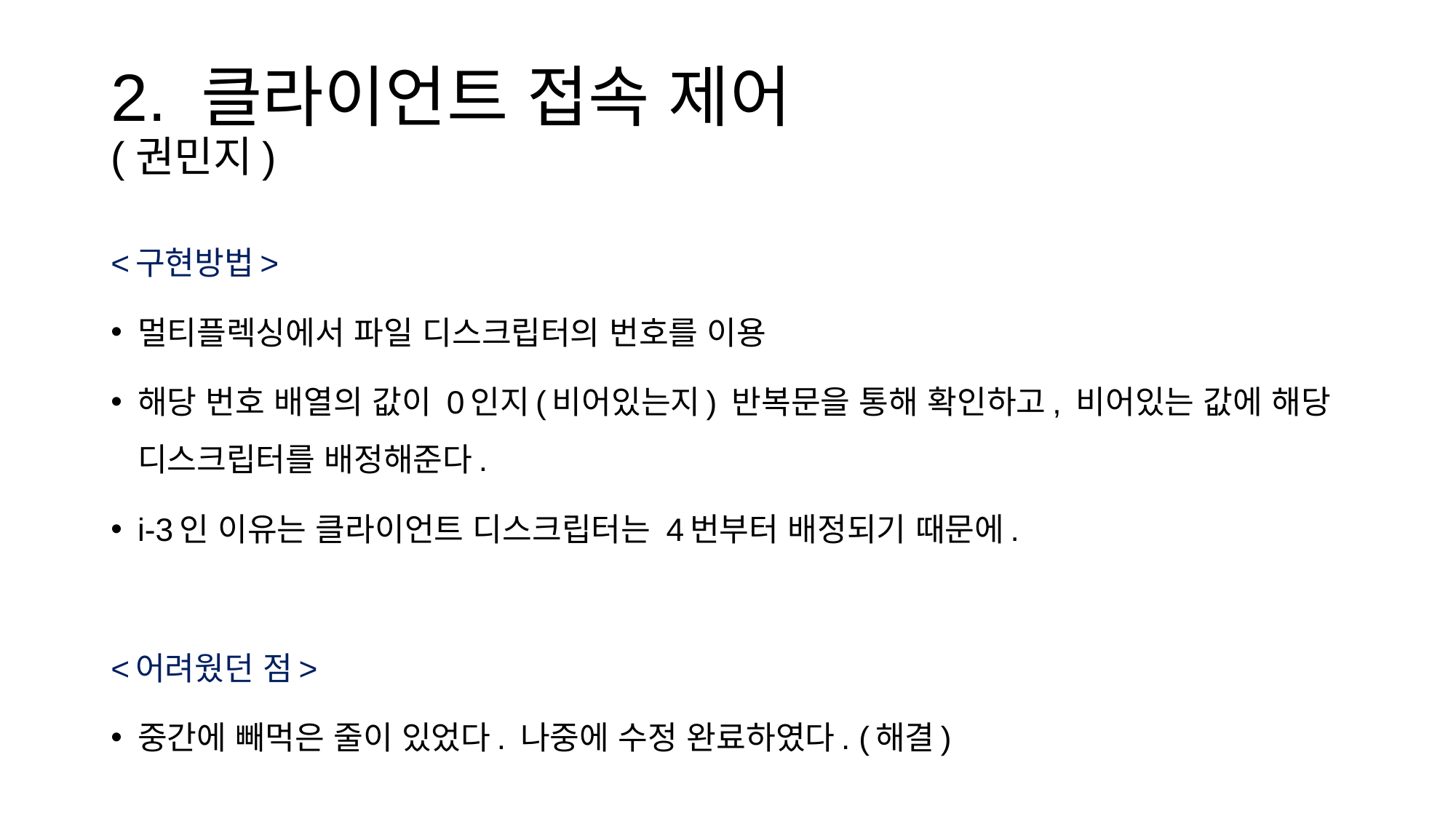

# 2. 클라이언트 접속 제어 (권민지)
<구현방법>
멀티플렉싱에서 파일 디스크립터의 번호를 이용
해당 번호 배열의 값이 0인지(비어있는지) 반복문을 통해 확인하고, 비어있는 값에 해당 디스크립터를 배정해준다.
i-3인 이유는 클라이언트 디스크립터는 4번부터 배정되기 때문에.

<어려웠던 점>
중간에 빼먹은 줄이 있었다. 나중에 수정 완료하였다. (해결)